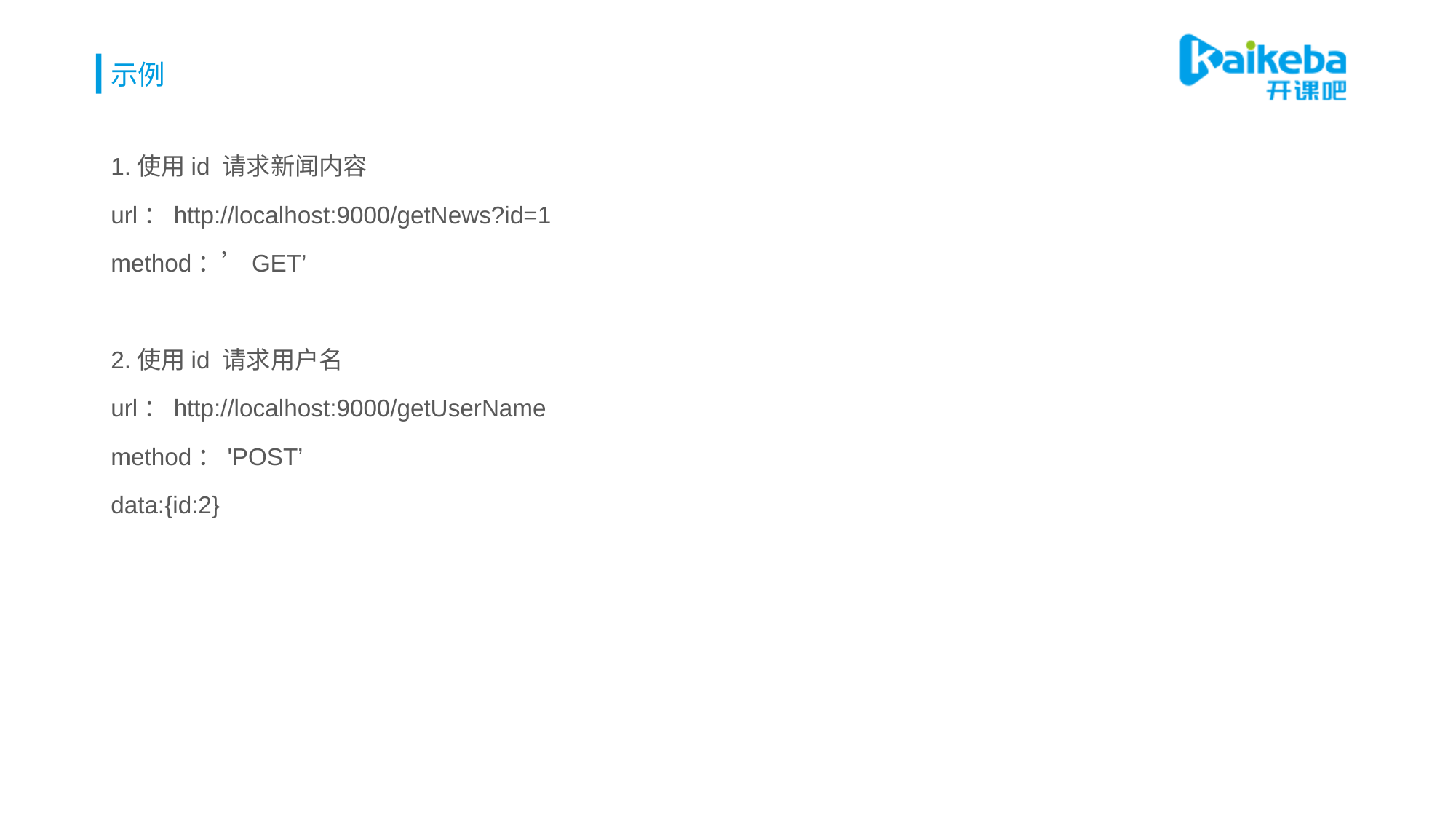

# 示例
1.使用id 请求新闻内容
url：http://localhost:9000/getNews?id=1
method：’GET’

2.使用id 请求用户名
url：http://localhost:9000/getUserName
method：'POST’
data:{id:2}